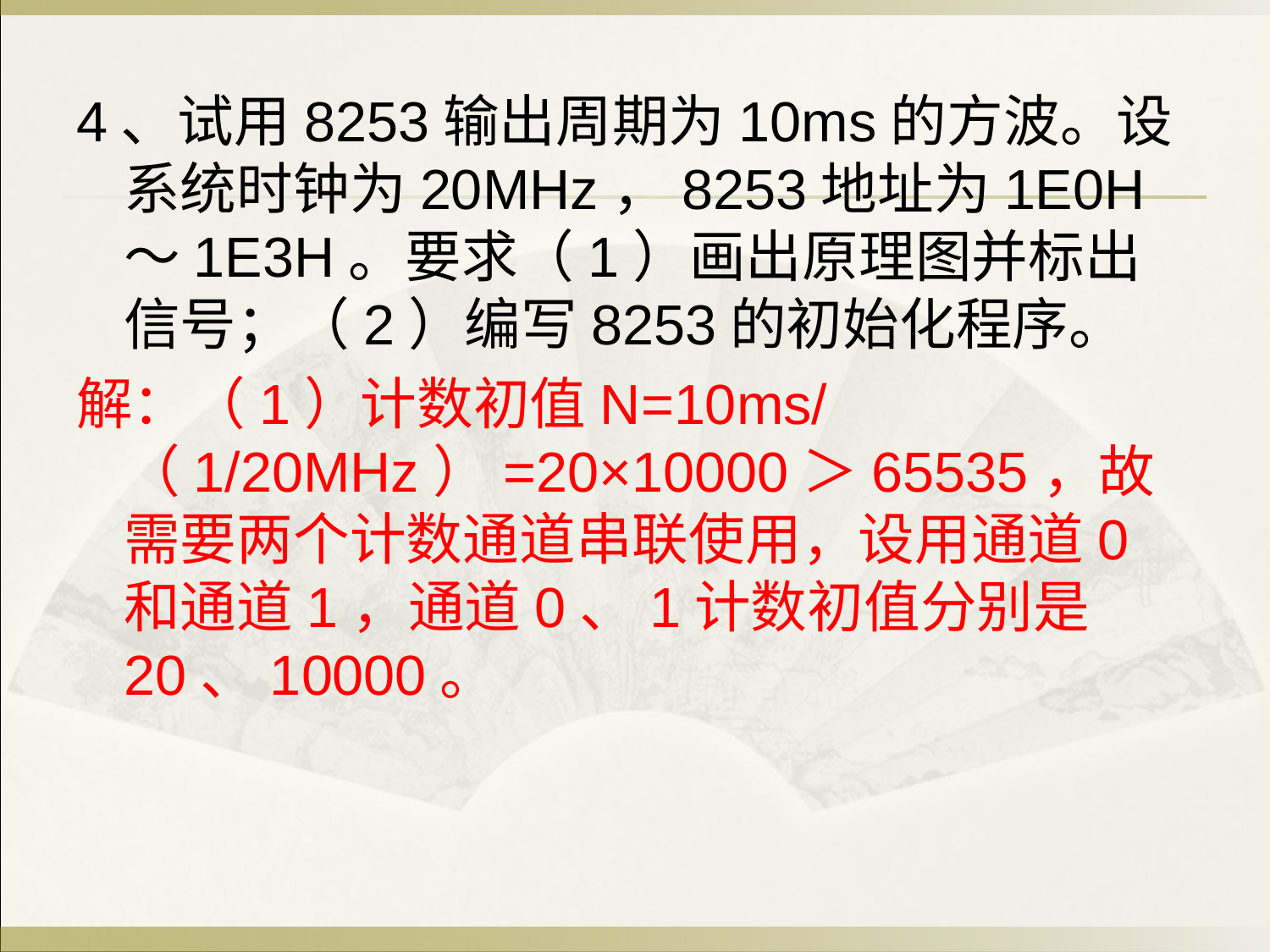

4、试用8253输出周期为10ms的方波。设系统时钟为20MHz，8253地址为1E0H～1E3H。要求（1）画出原理图并标出信号；（2）编写8253的初始化程序。
解：（1）计数初值N=10ms/（1/20MHz）=20×10000＞65535，故需要两个计数通道串联使用，设用通道0和通道1，通道0、1计数初值分别是20、10000。